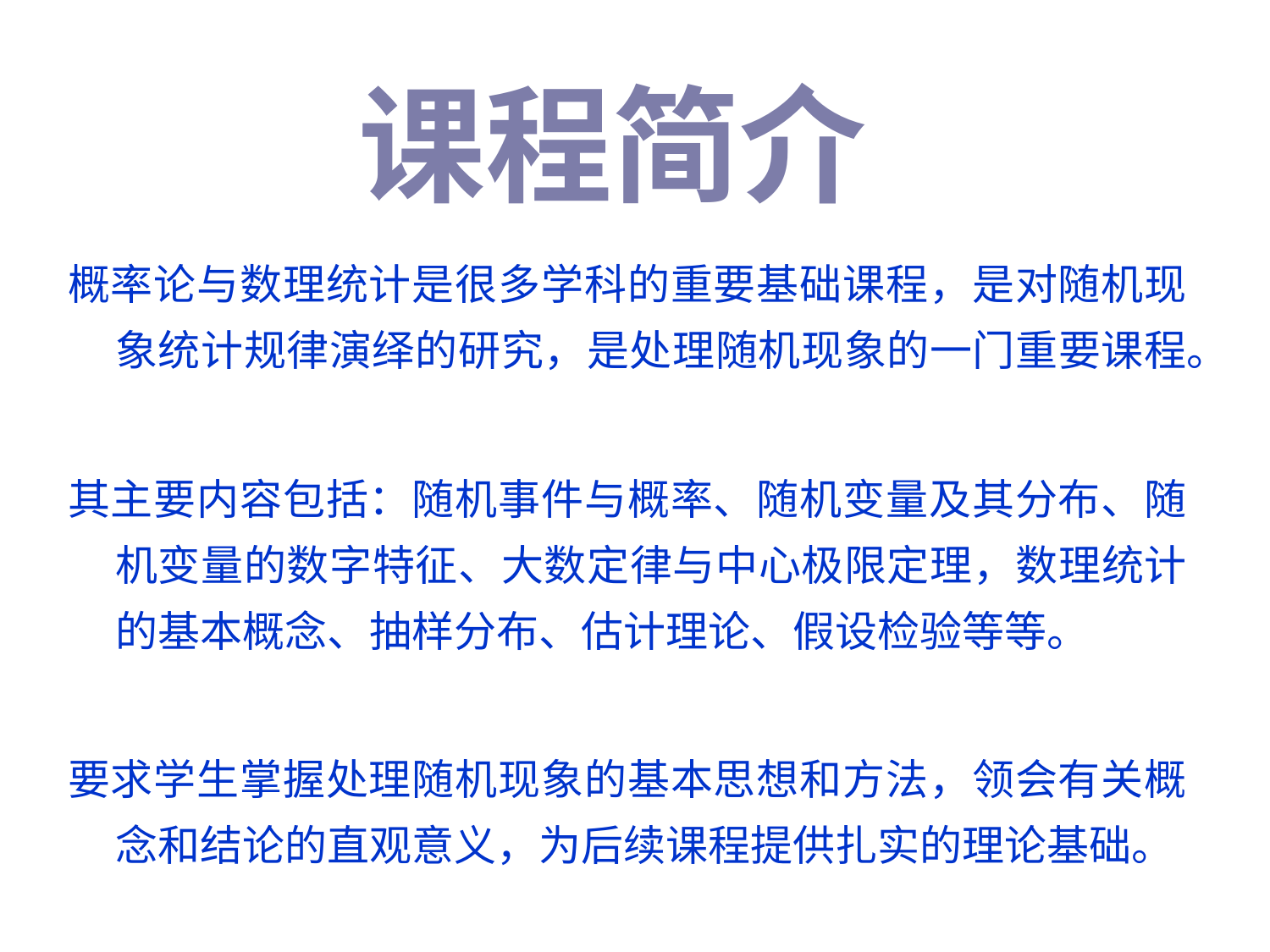

课程简介
概率论与数理统计是很多学科的重要基础课程，是对随机现象统计规律演绎的研究，是处理随机现象的一门重要课程。

其主要内容包括：随机事件与概率、随机变量及其分布、随机变量的数字特征、大数定律与中心极限定理，数理统计的基本概念、抽样分布、估计理论、假设检验等等。

要求学生掌握处理随机现象的基本思想和方法，领会有关概念和结论的直观意义，为后续课程提供扎实的理论基础。